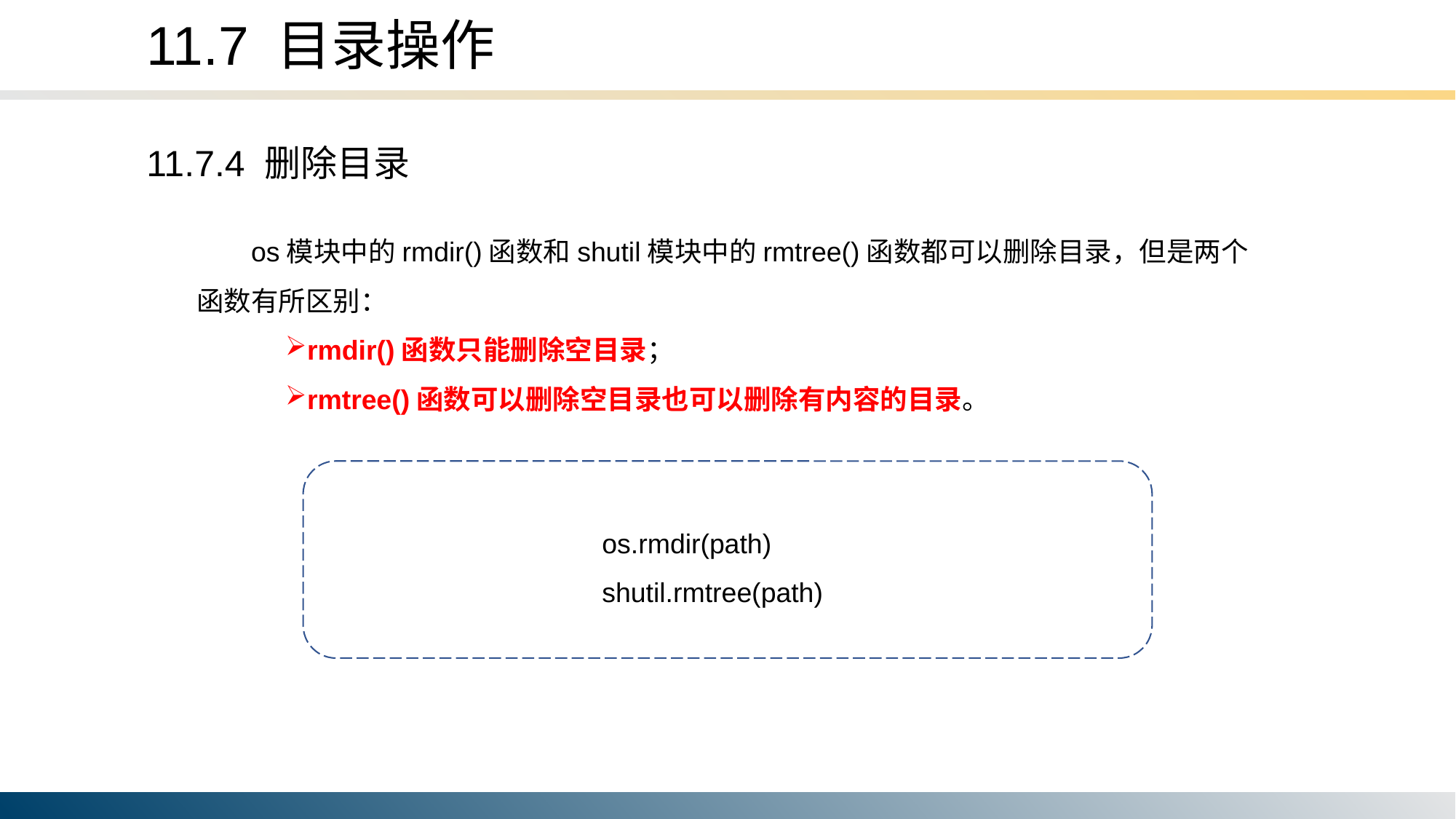

11.7 目录操作
11.7.4 删除目录
os模块中的rmdir()函数和shutil模块中的rmtree()函数都可以删除目录，但是两个函数有所区别：
rmdir()函数只能删除空目录；
rmtree()函数可以删除空目录也可以删除有内容的目录。

os.rmdir(path)
shutil.rmtree(path)